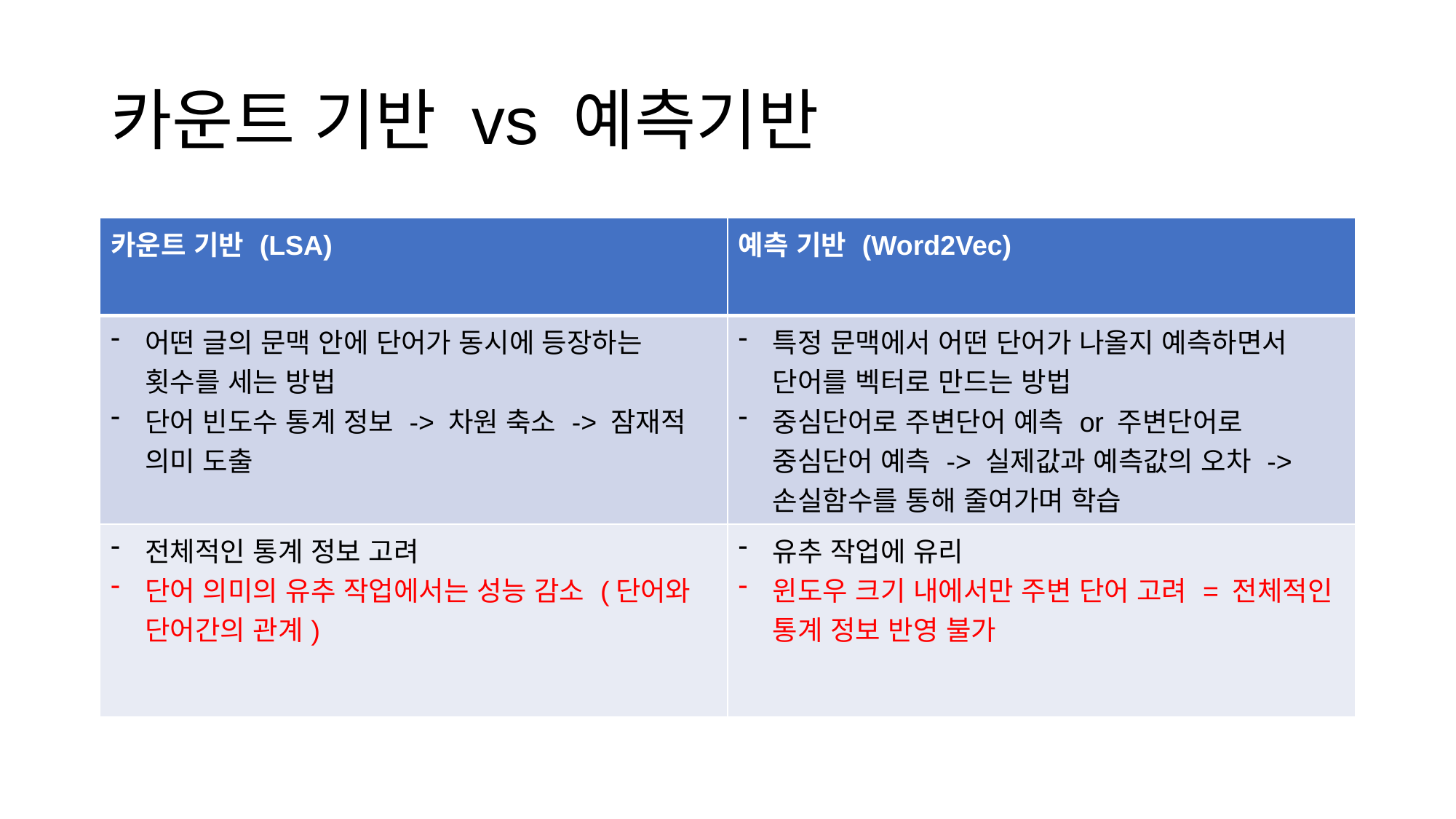

# 카운트 기반 vs 예측기반
| 카운트 기반 (LSA) | 예측 기반 (Word2Vec) |
| --- | --- |
| 어떤 글의 문맥 안에 단어가 동시에 등장하는 횟수를 세는 방법 단어 빈도수 통계 정보 -> 차원 축소 -> 잠재적 의미 도출 | 특정 문맥에서 어떤 단어가 나올지 예측하면서 단어를 벡터로 만드는 방법 중심단어로 주변단어 예측 or 주변단어로 중심단어 예측 -> 실제값과 예측값의 오차 -> 손실함수를 통해 줄여가며 학습 |
| 전체적인 통계 정보 고려 단어 의미의 유추 작업에서는 성능 감소 (단어와 단어간의 관계) | 유추 작업에 유리 윈도우 크기 내에서만 주변 단어 고려 = 전체적인 통계 정보 반영 불가 |